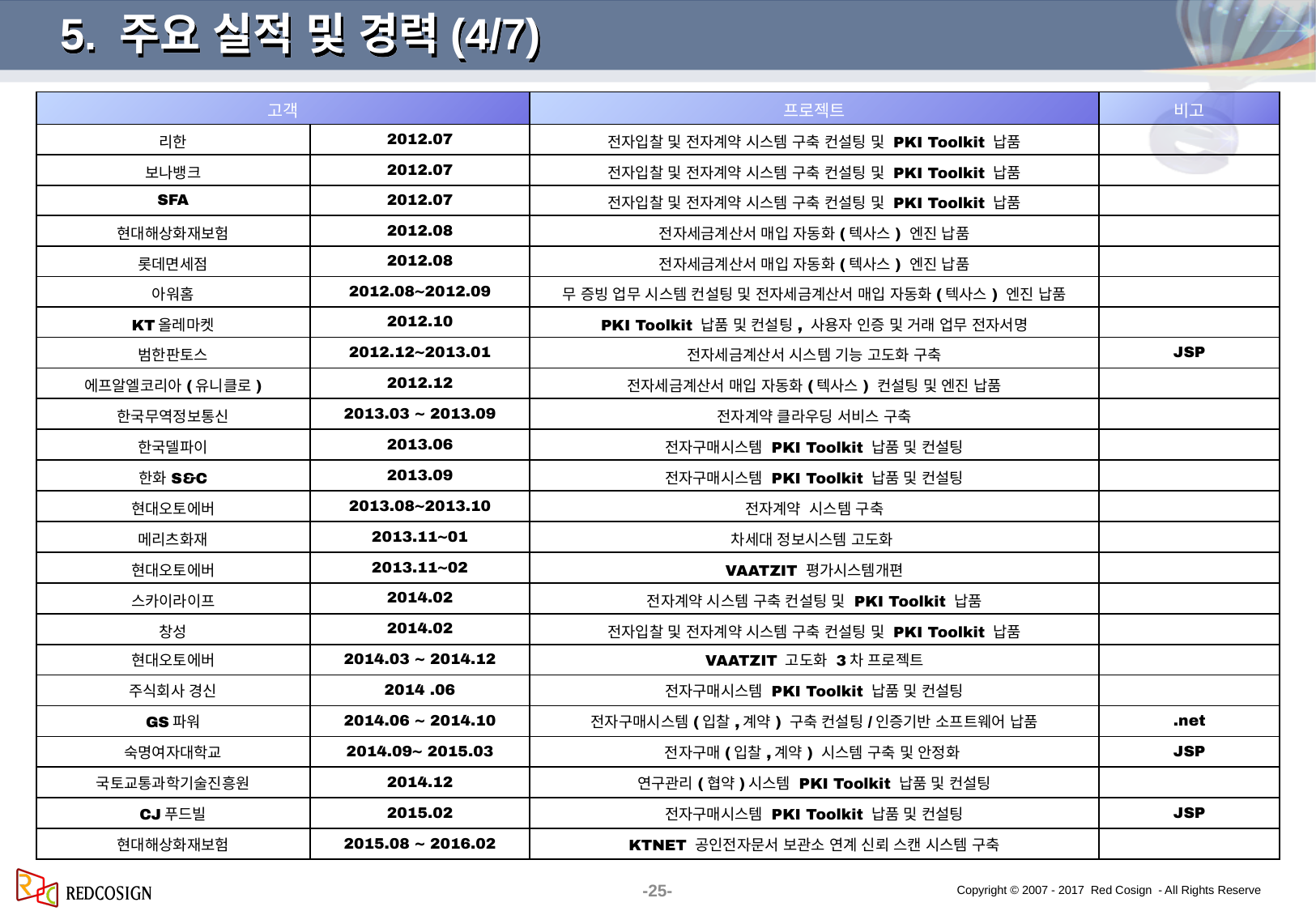

5. 주요 실적 및 경력(4/7)
| 고객 |  | 프로젝트 | 비고 |
| --- | --- | --- | --- |
| 리한 | 2012.07 | 전자입찰 및 전자계약 시스템 구축 컨설팅 및 PKI Toolkit 납품 |  |
| 보나뱅크 | 2012.07 | 전자입찰 및 전자계약 시스템 구축 컨설팅 및 PKI Toolkit 납품 |  |
| SFA | 2012.07 | 전자입찰 및 전자계약 시스템 구축 컨설팅 및 PKI Toolkit 납품 |  |
| 현대해상화재보험 | 2012.08 | 전자세금계산서 매입 자동화(텍사스) 엔진 납품 |  |
| 롯데면세점 | 2012.08 | 전자세금계산서 매입 자동화(텍사스) 엔진 납품 |  |
| 아워홈 | 2012.08~2012.09 | 무 증빙 업무 시스템 컨설팅 및 전자세금계산서 매입 자동화(텍사스) 엔진 납품 |  |
| KT올레마켓 | 2012.10 | PKI Toolkit 납품 및 컨설팅, 사용자 인증 및 거래 업무 전자서명 |  |
| 범한판토스 | 2012.12~2013.01 | 전자세금계산서 시스템 기능 고도화 구축 | JSP |
| 에프알엘코리아(유니클로) | 2012.12 | 전자세금계산서 매입 자동화(텍사스) 컨설팅 및 엔진 납품 |  |
| 한국무역정보통신 | 2013.03 ~ 2013.09 | 전자계약 클라우딩 서비스 구축 |  |
| 한국델파이 | 2013.06 | 전자구매시스템 PKI Toolkit 납품 및 컨설팅 |  |
| 한화S&C | 2013.09 | 전자구매시스템 PKI Toolkit 납품 및 컨설팅 |  |
| 현대오토에버 | 2013.08~2013.10 | 전자계약 시스템 구축 |  |
| 메리츠화재 | 2013.11~01 | 차세대 정보시스템 고도화 |  |
| 현대오토에버 | 2013.11~02 | VAATZIT 평가시스템개편 |  |
| 스카이라이프 | 2014.02 | 전자계약 시스템 구축 컨설팅 및 PKI Toolkit 납품 |  |
| 창성 | 2014.02 | 전자입찰 및 전자계약 시스템 구축 컨설팅 및 PKI Toolkit 납품 |  |
| 현대오토에버 | 2014.03 ~ 2014.12 | VAATZIT 고도화 3차 프로젝트 |  |
| 주식회사 경신 | 2014 .06 | 전자구매시스템 PKI Toolkit 납품 및 컨설팅 |  |
| GS파워 | 2014.06 ~ 2014.10 | 전자구매시스템(입찰,계약) 구축 컨설팅/인증기반 소프트웨어 납품 | .net |
| 숙명여자대학교 | 2014.09~ 2015.03 | 전자구매(입찰,계약) 시스템 구축 및 안정화 | JSP |
| 국토교통과학기술진흥원 | 2014.12 | 연구관리(협약)시스템 PKI Toolkit 납품 및 컨설팅 |  |
| CJ푸드빌 | 2015.02 | 전자구매시스템 PKI Toolkit 납품 및 컨설팅 | JSP |
| 현대해상화재보험 | 2015.08 ~ 2016.02 | KTNET 공인전자문서 보관소 연계 신뢰 스캔 시스템 구축 |  |